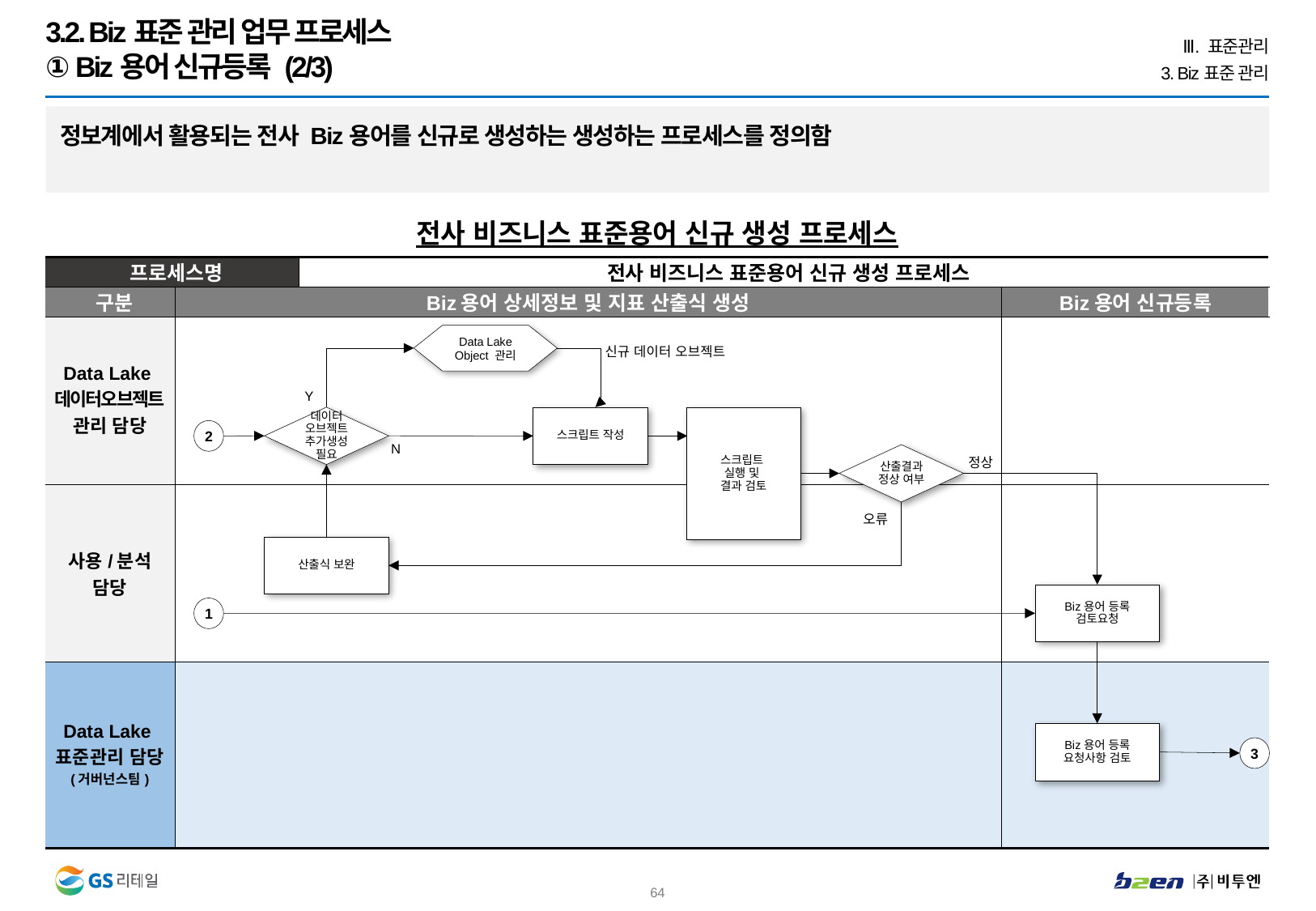

3.2. Biz표준 관리 업무 프로세스
① Biz용어 신규등록 (2/3)
Ⅲ. 표준관리
3. Biz표준 관리
정보계에서 활용되는 전사 Biz용어를 신규로 생성하는 생성하는 프로세스를 정의함
전사 비즈니스 표준용어 신규 생성 프로세스
| 프로세스명 |  | 전사 비즈니스 표준용어 신규 생성 프로세스 |  |
| --- | --- | --- | --- |
| 구분 | Biz용어 상세정보 및 지표 산출식 생성 |  | Biz용어 신규등록 |
| Data Lake 데이터오브젝트 관리 담당 |  |  |  |
| 사용/분석 담당 |  |  |  |
| Data Lake 표준관리 담당 (거버넌스팀) |  |  |  |
Data Lake Object 관리
신규 데이터 오브젝트
Y
스크립트 작성
스크립트
실행 및
결과 검토
데이터 오브젝트 추가생성 필요
2
N
산출결과 정상 여부
정상
오류
산출식 보완
Biz용어 등록
검토요청
1
Biz용어 등록
요청사항 검토
3
64